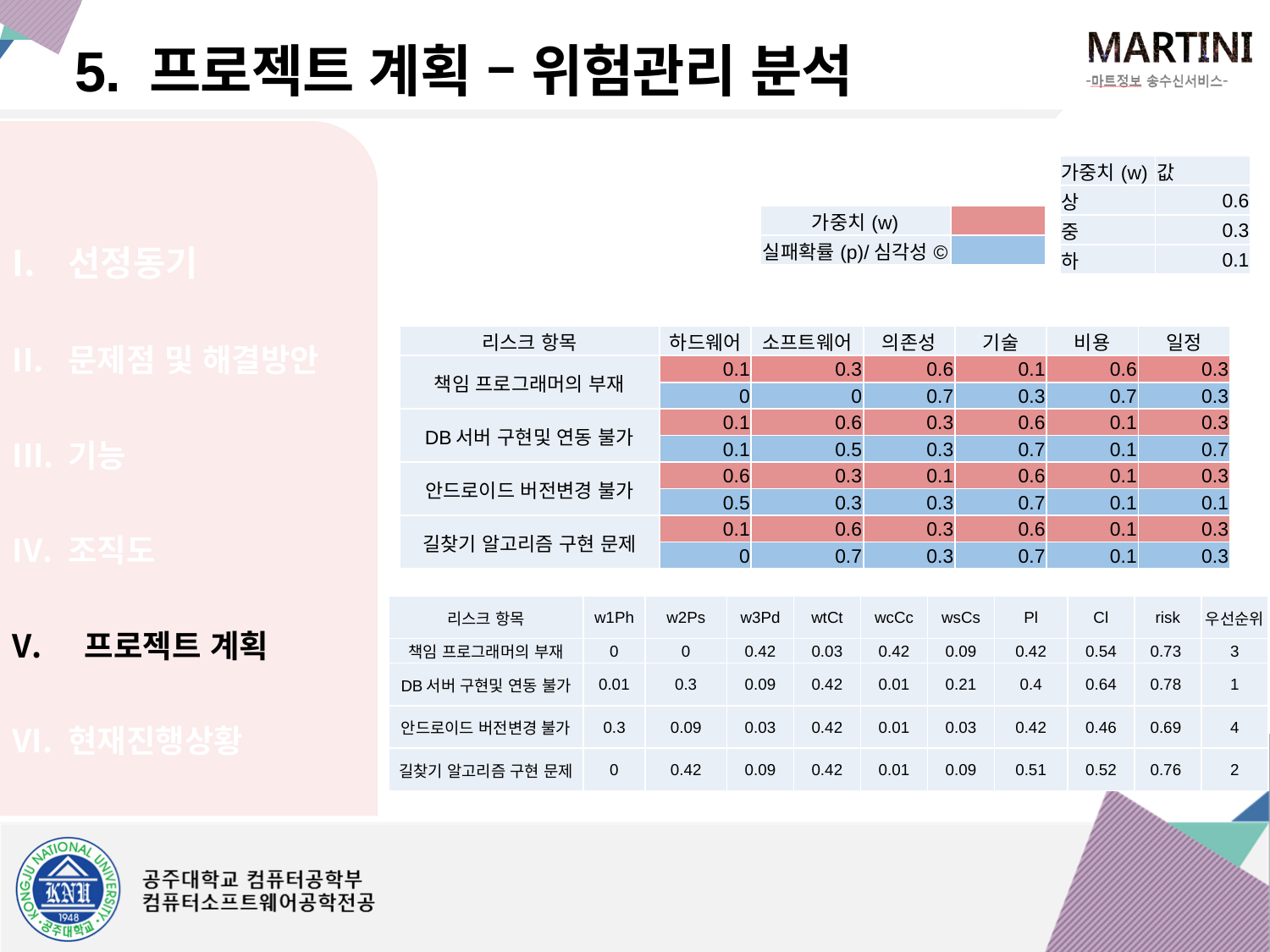

5. 프로젝트 계획 – 위험관리 분석
선정동기
문제점 및 해결방안
기능
조직도
 프로젝트 계획
현재진행상황
| 가중치(w) | 값 |
| --- | --- |
| 상 | 0.6 |
| 중 | 0.3 |
| 하 | 0.1 |
| 가중치(w) |  |
| --- | --- |
| 실패확률(p)/심각성© |  |
| 리스크 항목 | 하드웨어 | 소프트웨어 | 의존성 | 기술 | 비용 | 일정 |
| --- | --- | --- | --- | --- | --- | --- |
| 책임 프로그래머의 부재 | 0.1 | 0.3 | 0.6 | 0.1 | 0.6 | 0.3 |
|  | 0 | 0 | 0.7 | 0.3 | 0.7 | 0.3 |
| DB서버 구현및 연동 불가 | 0.1 | 0.6 | 0.3 | 0.6 | 0.1 | 0.3 |
|  | 0.1 | 0.5 | 0.3 | 0.7 | 0.1 | 0.7 |
| 안드로이드 버전변경 불가 | 0.6 | 0.3 | 0.1 | 0.6 | 0.1 | 0.3 |
|  | 0.5 | 0.3 | 0.3 | 0.7 | 0.1 | 0.1 |
| 길찾기 알고리즘 구현 문제 | 0.1 | 0.6 | 0.3 | 0.6 | 0.1 | 0.3 |
|  | 0 | 0.7 | 0.3 | 0.7 | 0.1 | 0.3 |
| 리스크 항목 | w1Ph | w2Ps | w3Pd | wtCt | wcCc | wsCs | Pl | Cl | risk | 우선순위 |
| --- | --- | --- | --- | --- | --- | --- | --- | --- | --- | --- |
| 책임 프로그래머의 부재 | 0 | 0 | 0.42 | 0.03 | 0.42 | 0.09 | 0.42 | 0.54 | 0.73 | 3 |
| DB서버 구현및 연동 불가 | 0.01 | 0.3 | 0.09 | 0.42 | 0.01 | 0.21 | 0.4 | 0.64 | 0.78 | 1 |
| 안드로이드 버전변경 불가 | 0.3 | 0.09 | 0.03 | 0.42 | 0.01 | 0.03 | 0.42 | 0.46 | 0.69 | 4 |
| 길찾기 알고리즘 구현 문제 | 0 | 0.42 | 0.09 | 0.42 | 0.01 | 0.09 | 0.51 | 0.52 | 0.76 | 2 |